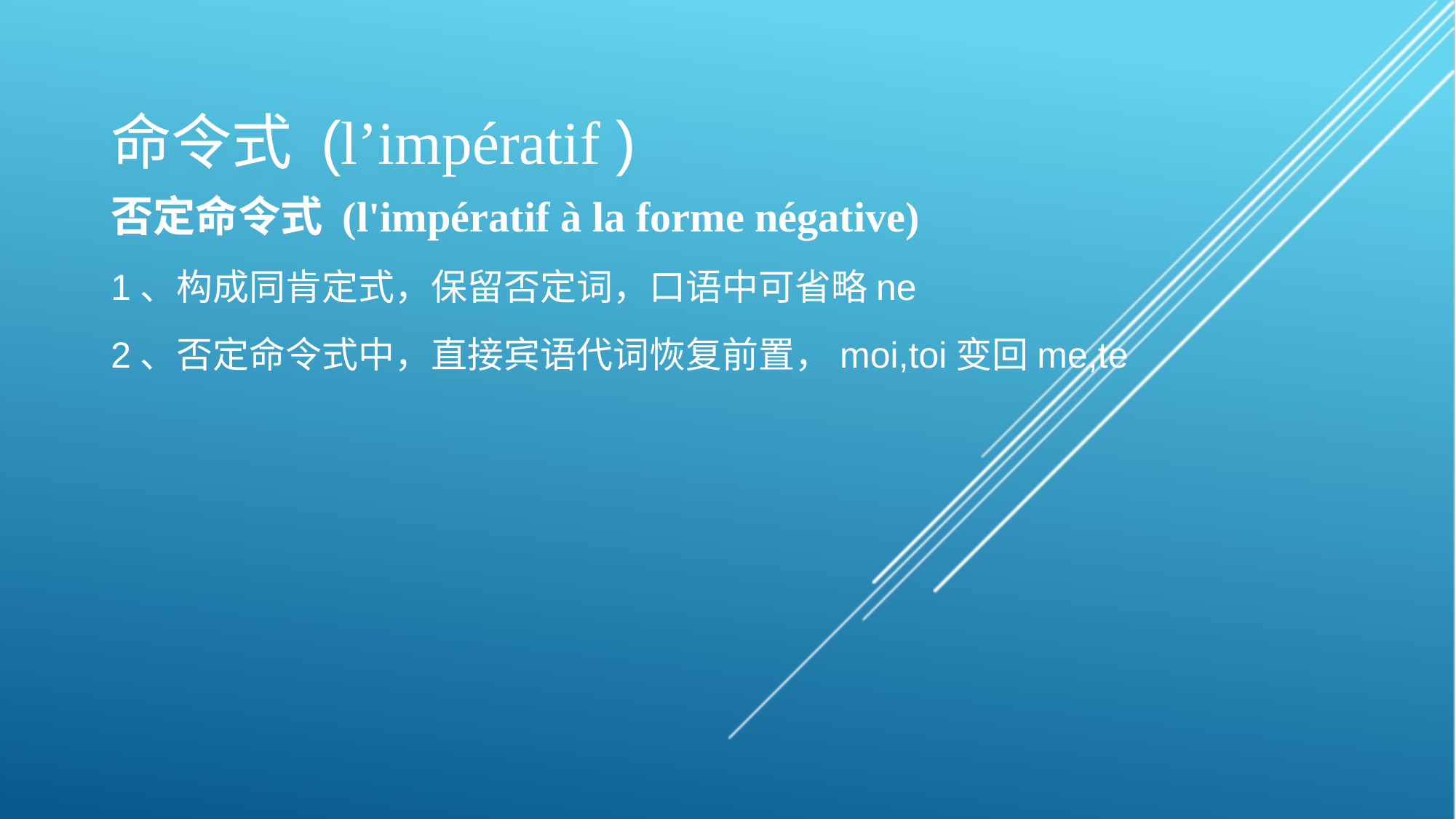

# 命令式 (l’impératif )
否定命令式 (l'impératif à la forme négative)
1、构成同肯定式，保留否定词，口语中可省略ne
2、否定命令式中，直接宾语代词恢复前置，moi,toi变回me,te